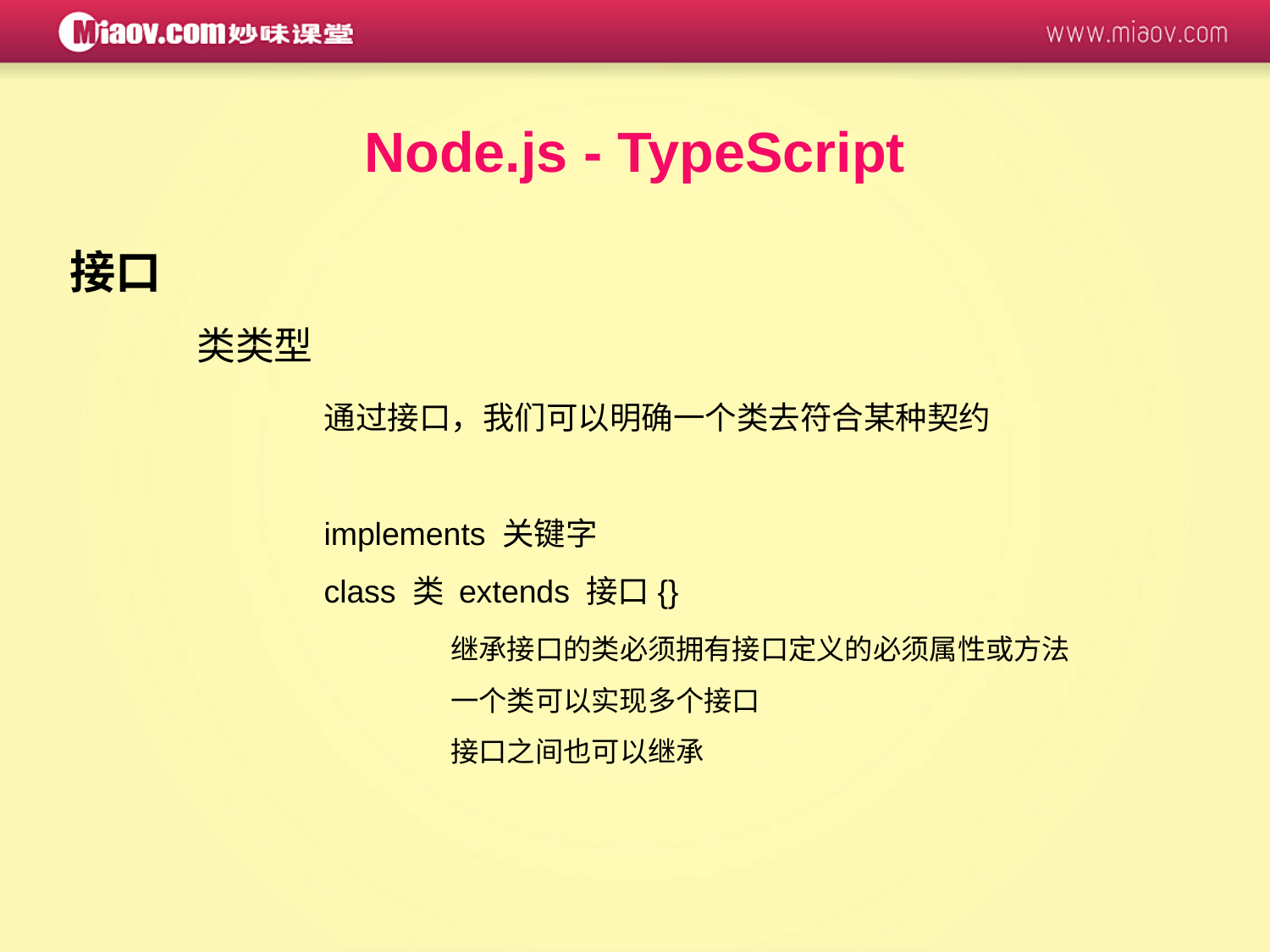

Node.js - TypeScript
接口
	类类型
		通过接口，我们可以明确一个类去符合某种契约

		implements 关键字
		class 类 extends 接口{}
			继承接口的类必须拥有接口定义的必须属性或方法
			一个类可以实现多个接口
			接口之间也可以继承